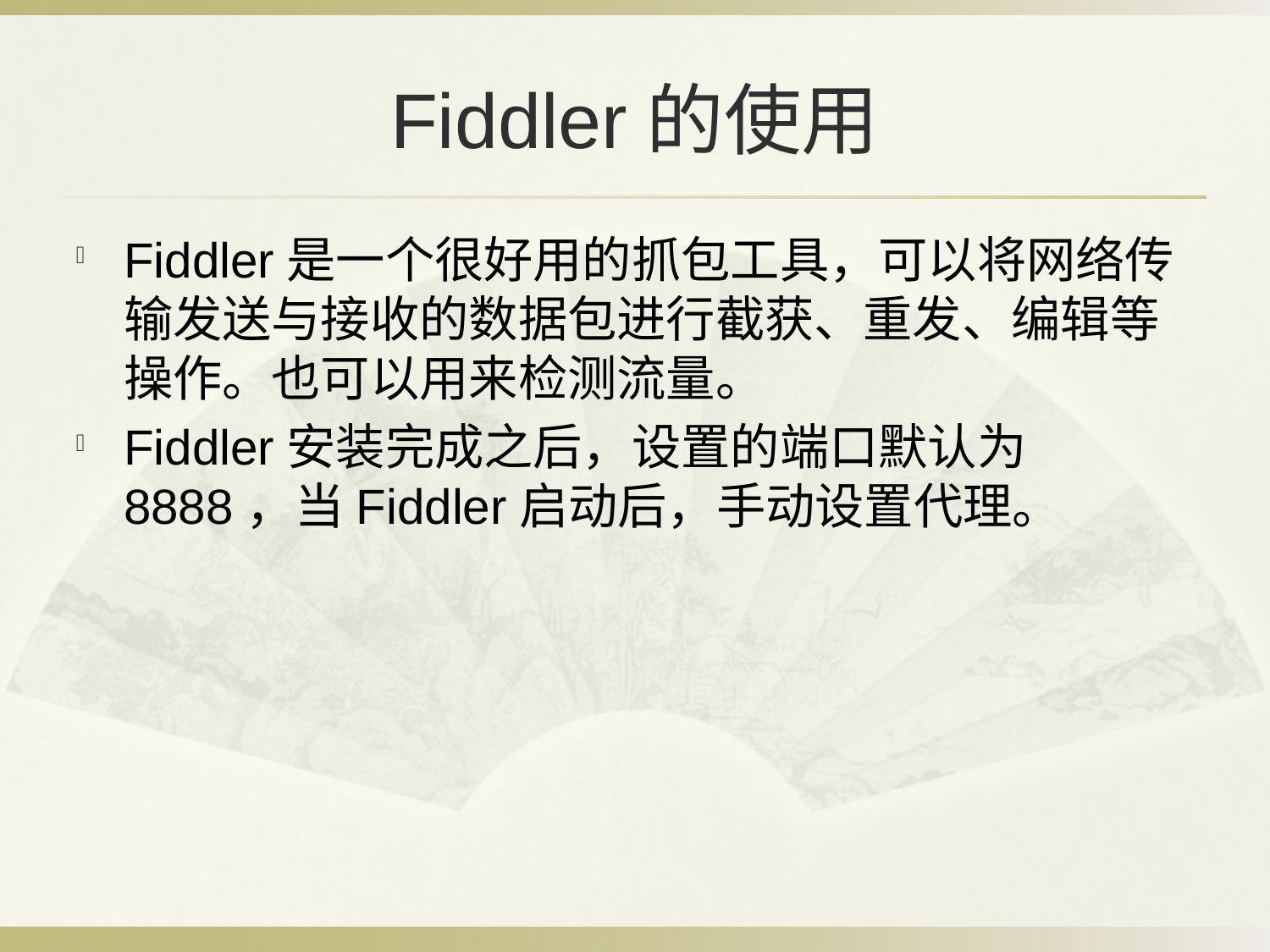

# Fiddler的使用
Fiddler是一个很好用的抓包工具，可以将网络传输发送与接收的数据包进行截获、重发、编辑等操作。也可以用来检测流量。
Fiddler安装完成之后，设置的端口默认为8888，当Fiddler启动后，手动设置代理。